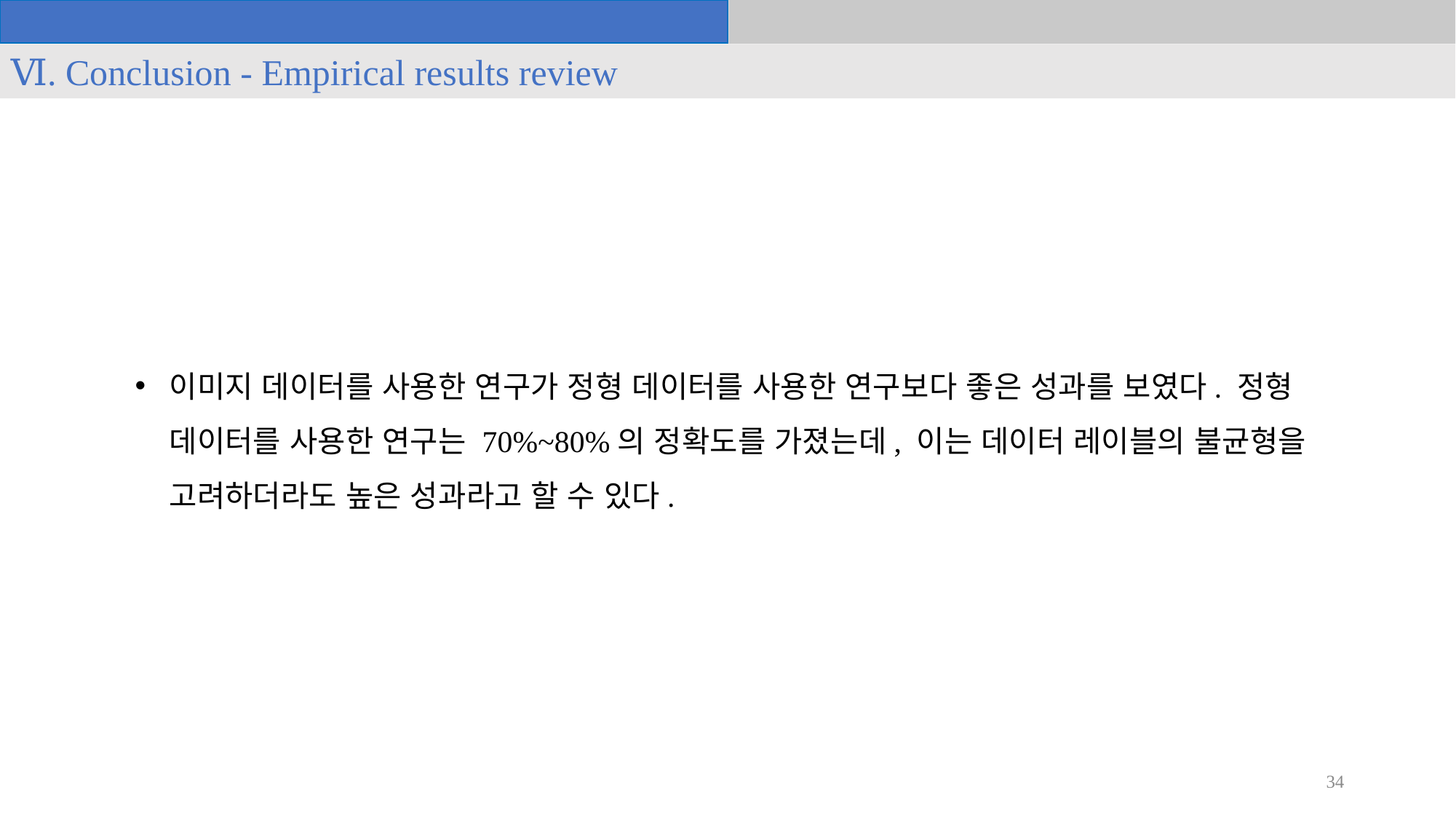

Ⅵ. Conclusion - Empirical results review
이미지 데이터를 사용한 연구가 정형 데이터를 사용한 연구보다 좋은 성과를 보였다. 정형 데이터를 사용한 연구는 70%~80%의 정확도를 가졌는데, 이는 데이터 레이블의 불균형을 고려하더라도 높은 성과라고 할 수 있다.
34